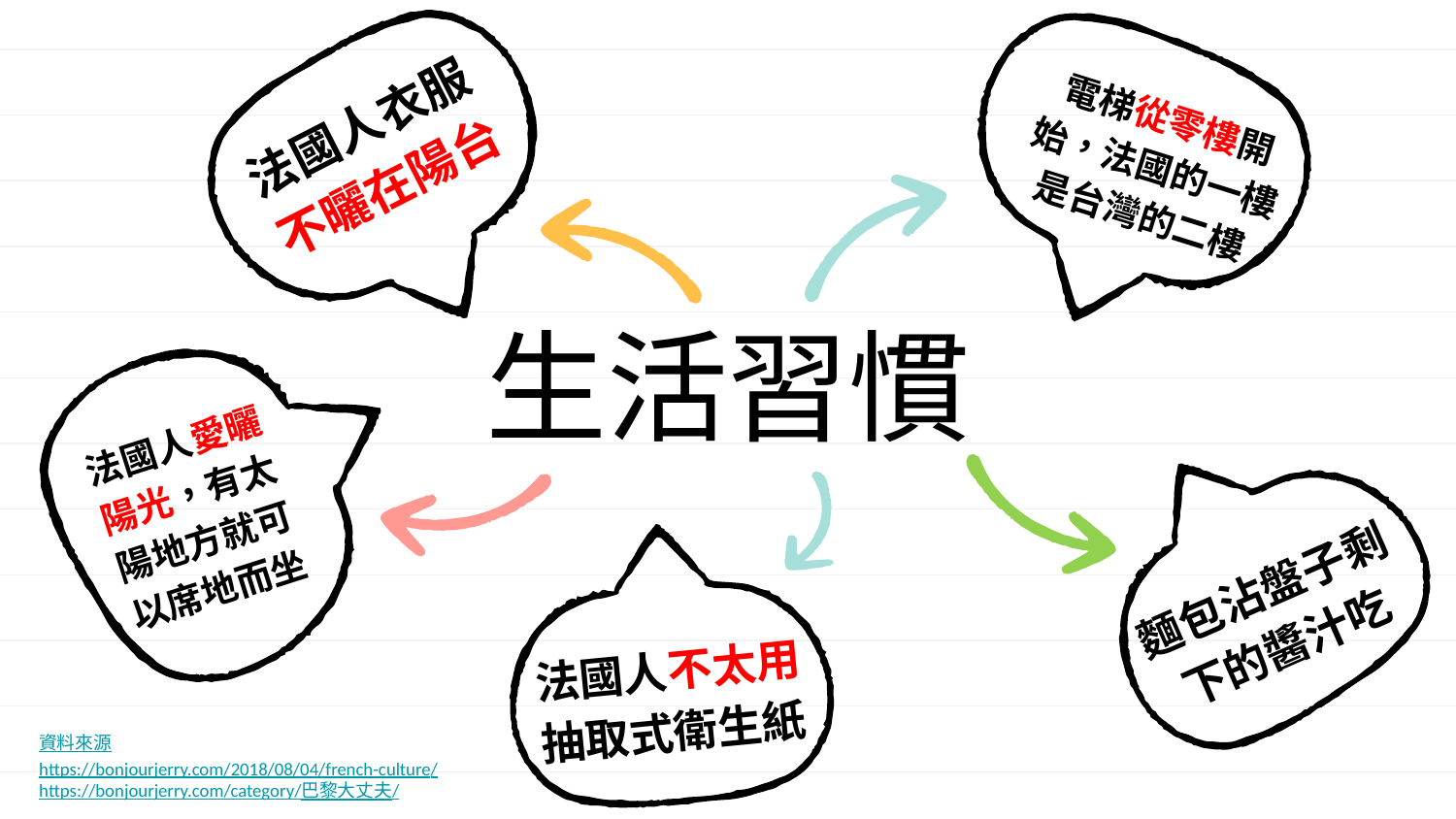

電梯從零樓開始，法國的一樓是台灣的二樓
法國人衣服不曬在陽台

生活習慣
法國人愛曬陽光，有太陽地方就可以席地而坐

麵包沾盤子剩下的醬汁吃
法國人不太用抽取式衛生紙
資料來源
https://bonjourjerry.com/2018/08/04/french-culture/
https://bonjourjerry.com/category/巴黎大丈夫/